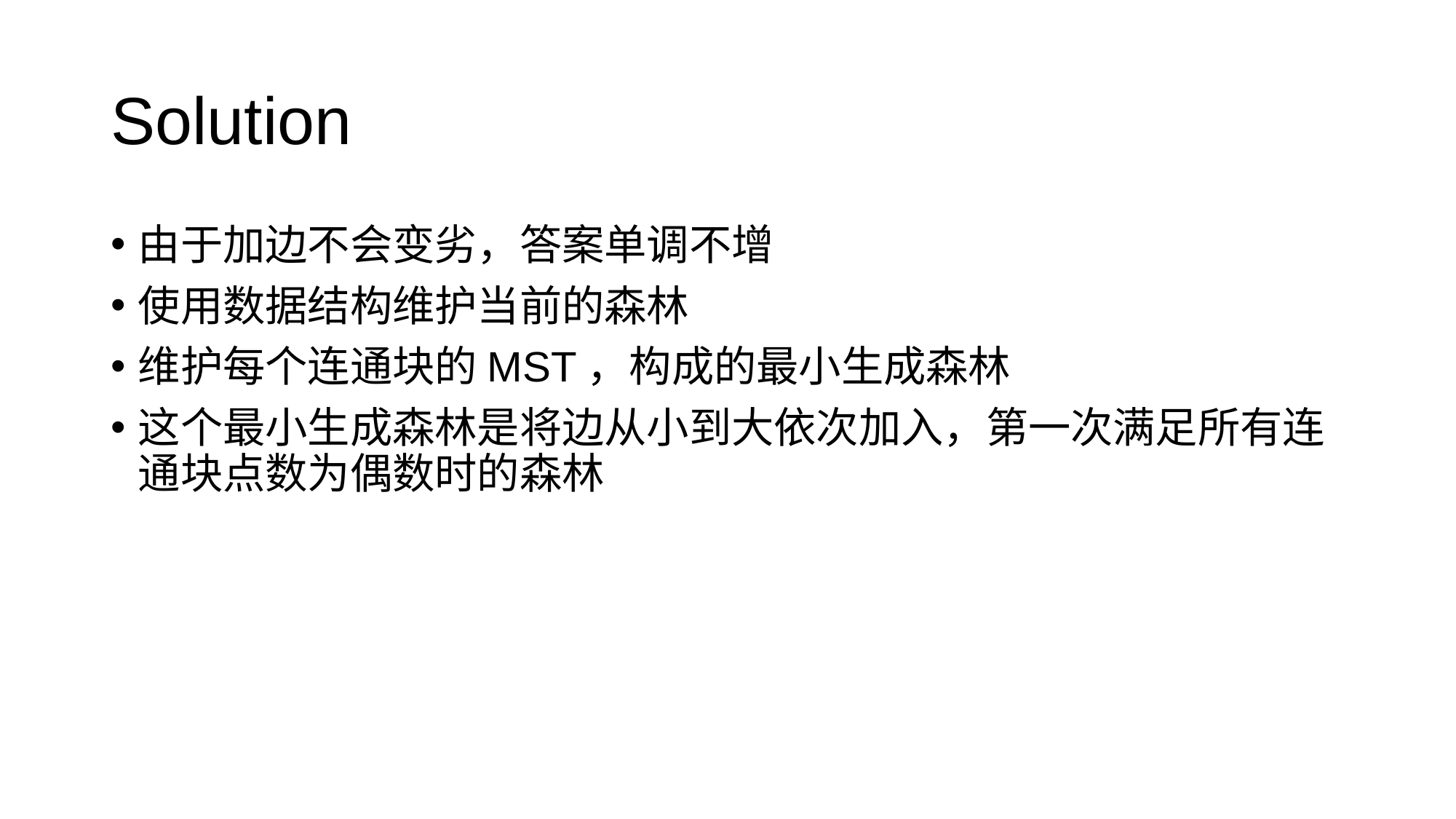

# Solution
由于加边不会变劣，答案单调不增
使用数据结构维护当前的森林
维护每个连通块的MST，构成的最小生成森林
这个最小生成森林是将边从小到大依次加入，第一次满足所有连通块点数为偶数时的森林